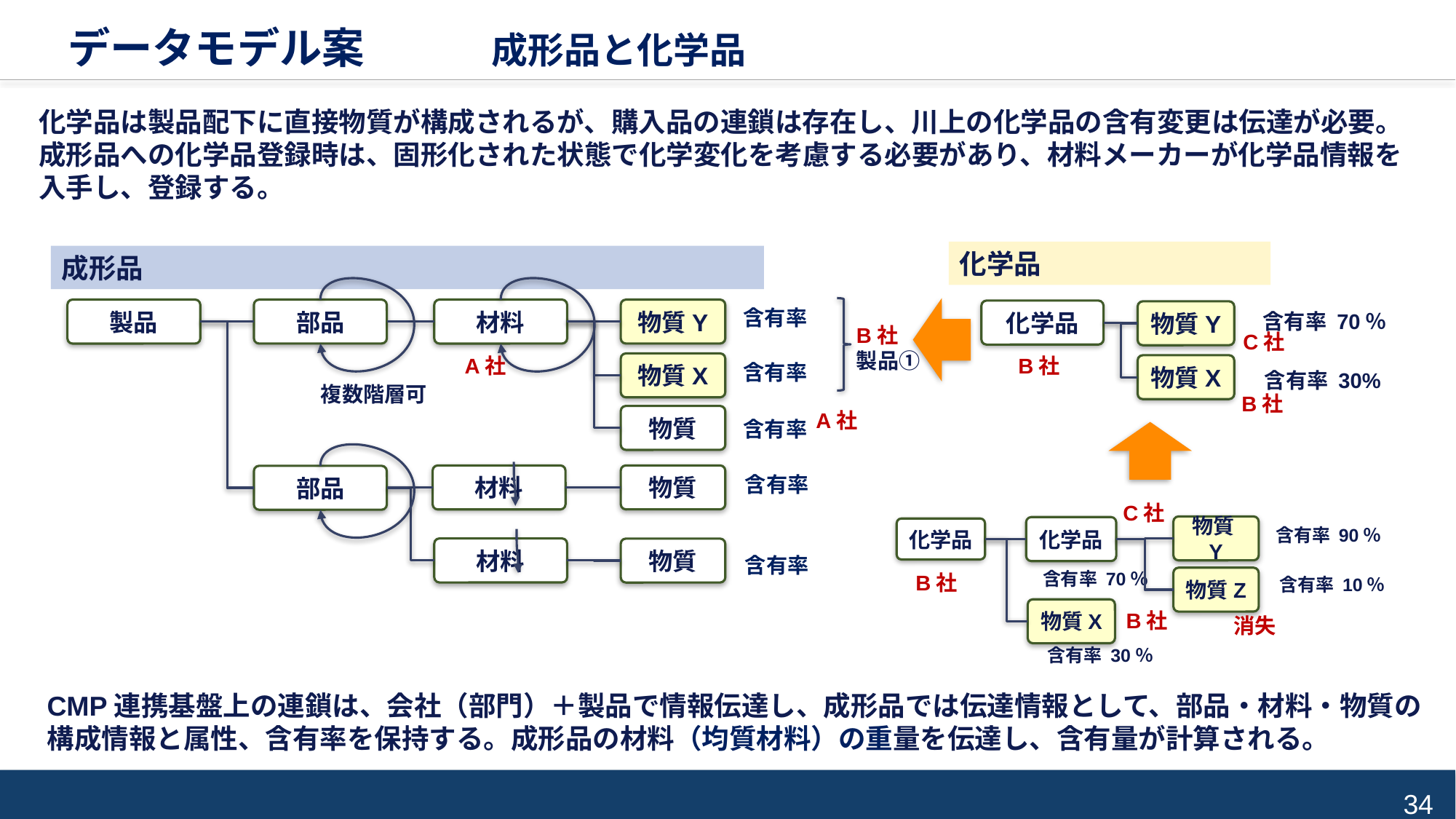

データモデル案　　　成形品と化学品
化学品は製品配下に直接物質が構成されるが、購入品の連鎖は存在し、川上の化学品の含有変更は伝達が必要。
成形品への化学品登録時は、固形化された状態で化学変化を考慮する必要があり、材料メーカーが化学品情報を入手し、登録する。
化学品
成形品

含有率
製品
材料
部品
物質Y
化学品
物質Y
含有率 70％
B社
製品①
C社
B社
A社
物質X
含有率
物質X
含有率 30%
複数階層可
B社
A社
物質

含有率
材料
物質
含有率
部品
C社
物質Y
化学品
化学品
含有率 90％
材料
物質
含有率
含有率 70％
B社
物質Z
含有率 10％
物質X
B社
消失
含有率 30％
CMP連携基盤上の連鎖は、会社（部門）＋製品で情報伝達し、成形品では伝達情報として、部品・材料・物質の構成情報と属性、含有率を保持する。成形品の材料（均質材料）の重量を伝達し、含有量が計算される。